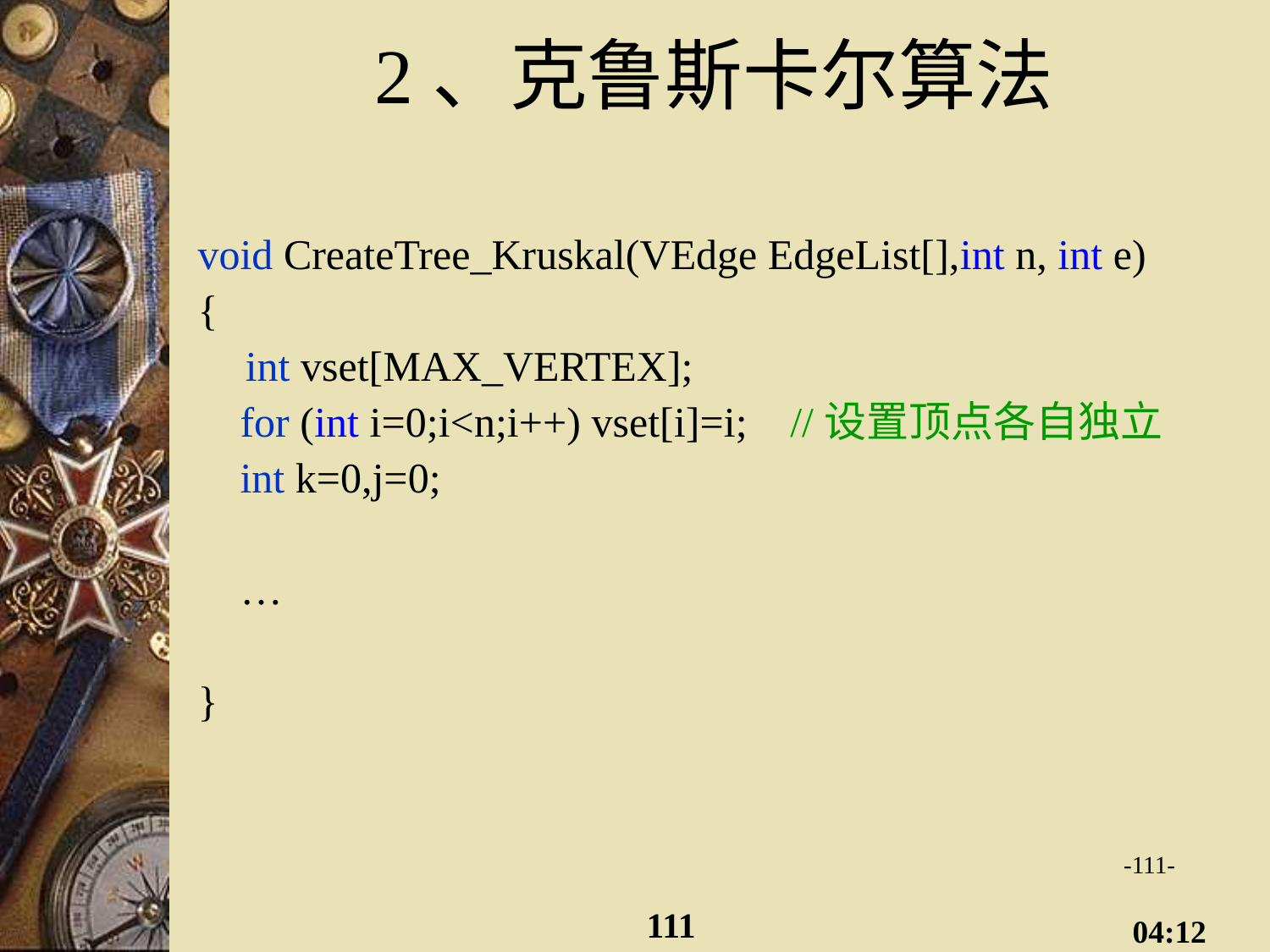

# 2、克鲁斯卡尔算法
void CreateTree_Kruskal(VEdge EdgeList[],int n, int e)
{
	int vset[MAX_VERTEX];
    for (int i=0;i<n;i++) vset[i]=i;    //设置顶点各自独立
    int k=0,j=0;

    …

}
-111-